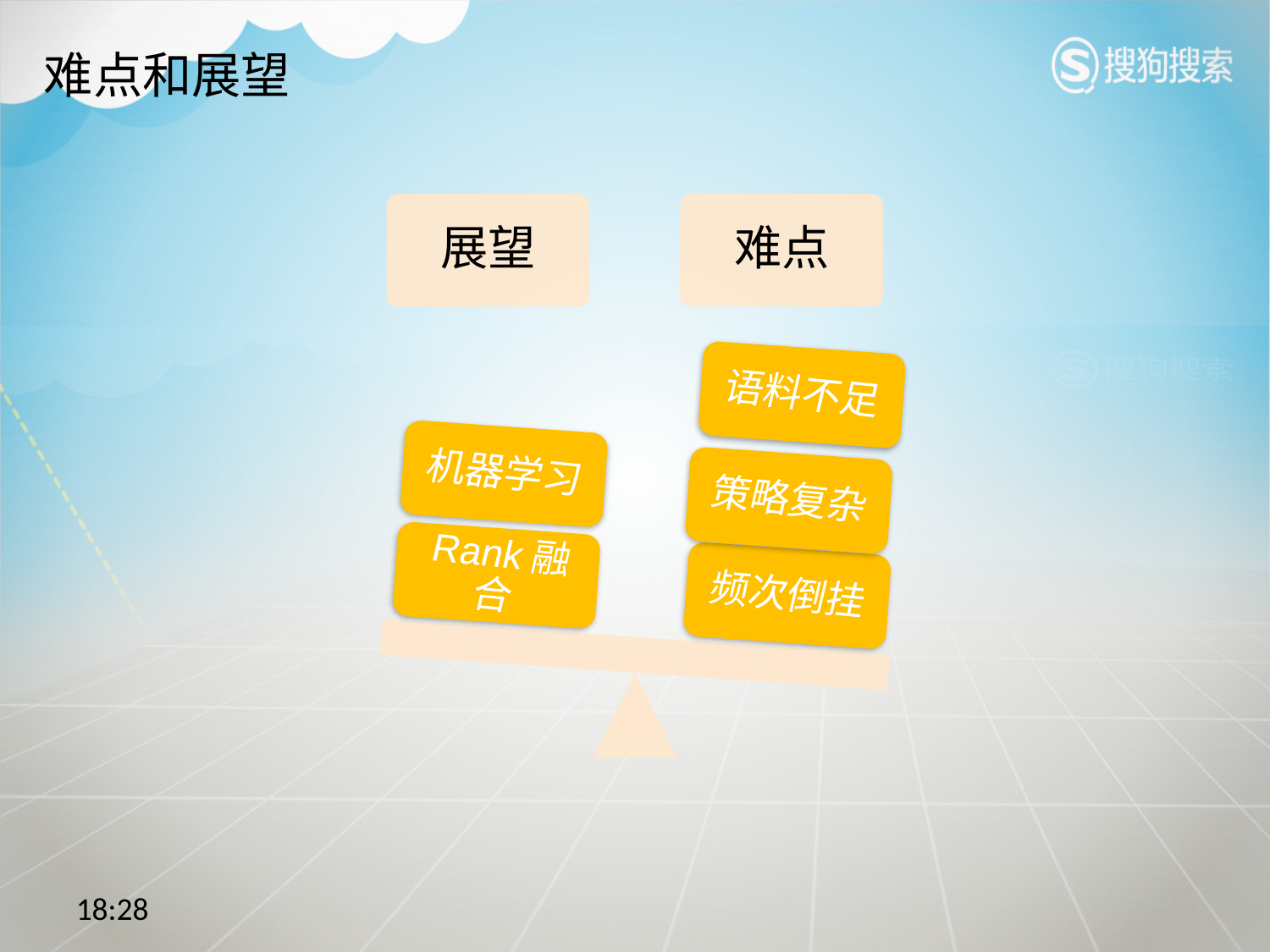

# 难点和展望
展望
难点
频次倒挂
策略复杂
语料不足
Rank融合
机器学习
18:28